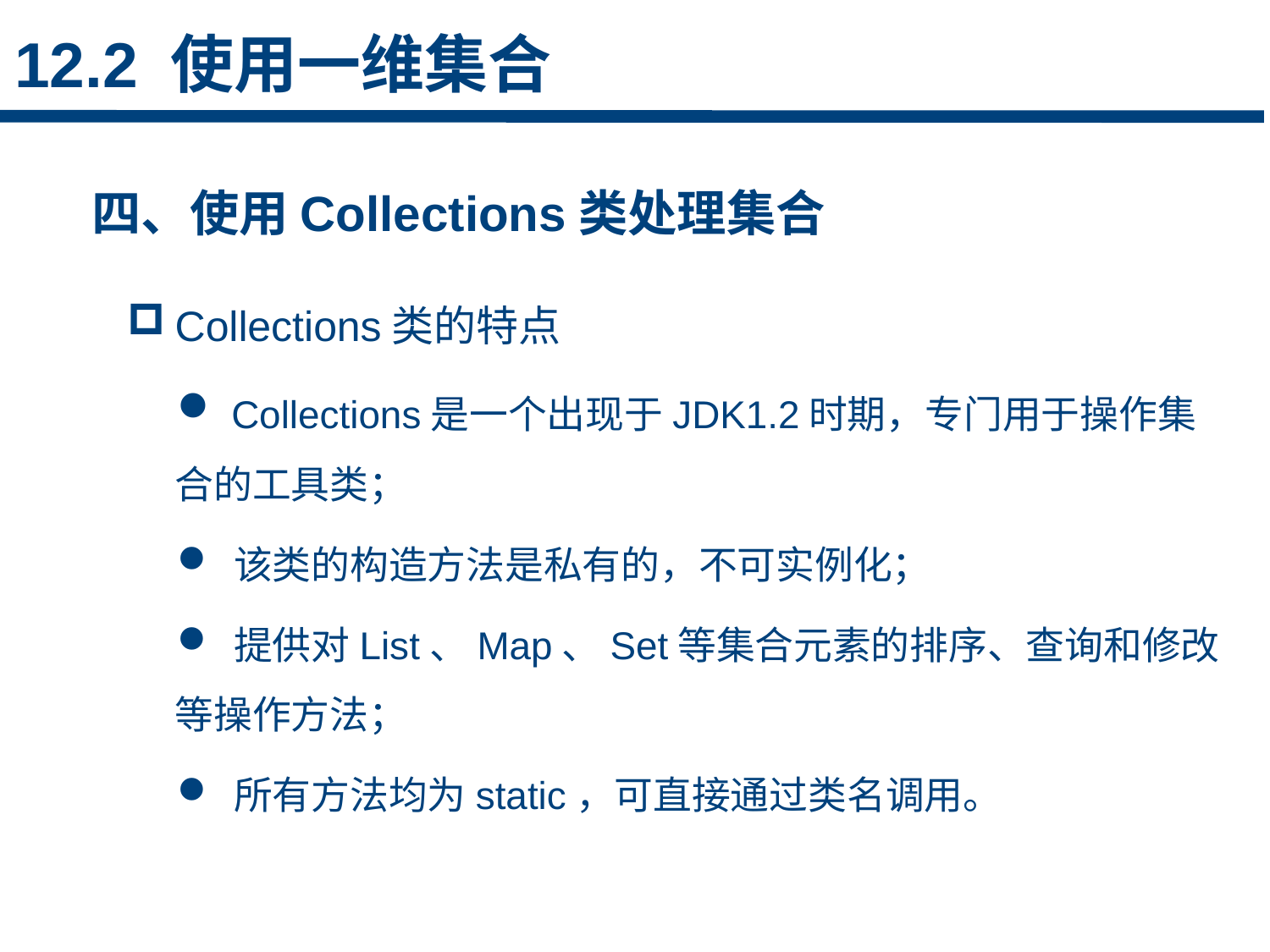

12.2 使用一维集合
四、使用Collections类处理集合
Collections类的特点
 Collections是一个出现于JDK1.2时期，专门用于操作集合的工具类；
 该类的构造方法是私有的，不可实例化；
 提供对List、Map、Set等集合元素的排序、查询和修改等操作方法；
 所有方法均为static，可直接通过类名调用。
点击添加文本
点击添加文本
点击添加文本
点击添加文本